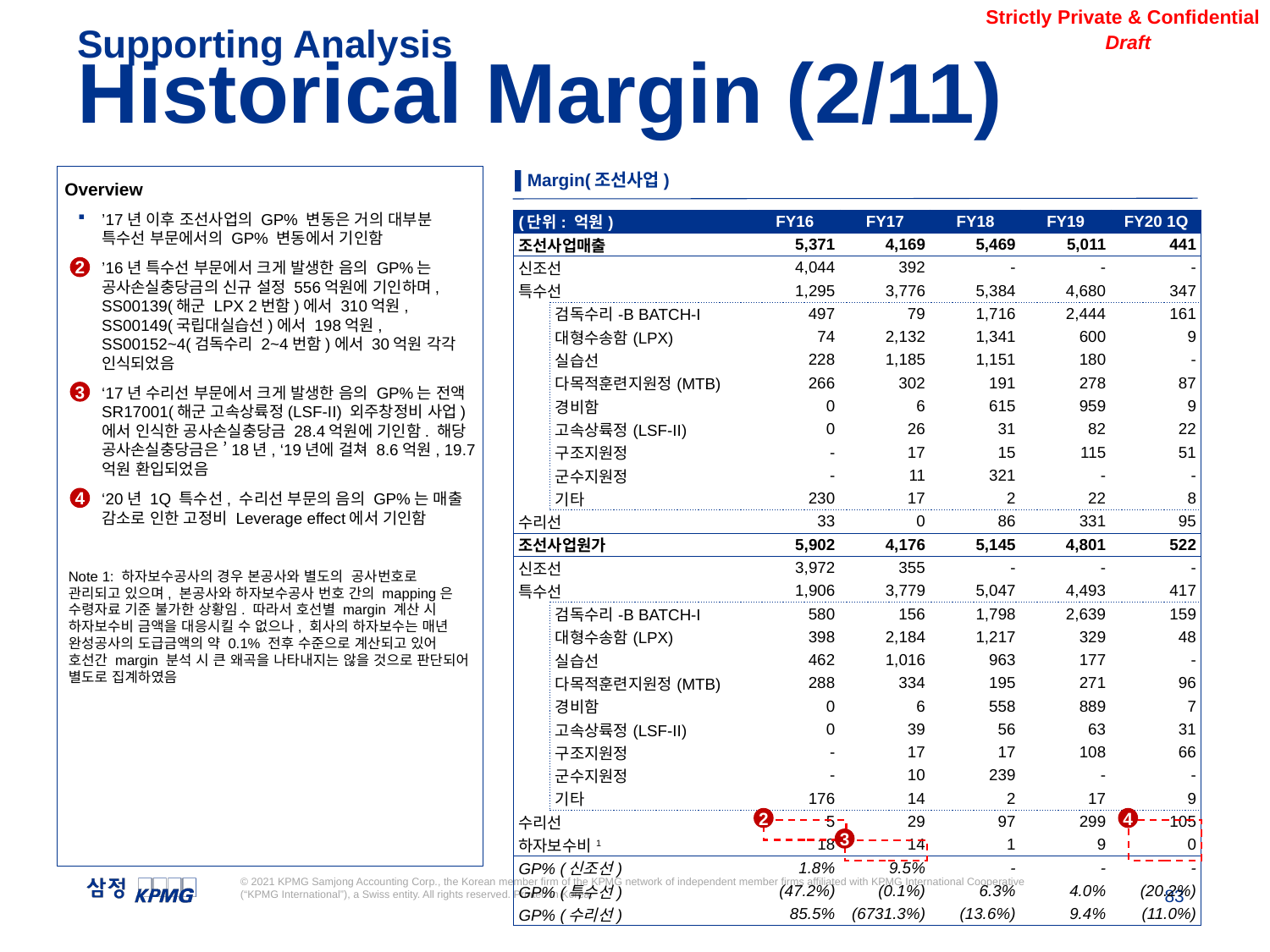

Supporting Analysis
Historical Margin (2/11)
▌Margin(조선사업)

Overview
’17년 이후 조선사업의 GP% 변동은 거의 대부분 특수선 부문에서의 GP% 변동에서 기인함
’16년 특수선 부문에서 크게 발생한 음의 GP%는 공사손실충당금의 신규 설정 556억원에 기인하며, SS00139(해군 LPX 2번함)에서 310억원, SS00149(국립대실습선)에서 198억원, SS00152~4(검독수리 2~4번함)에서 30억원 각각 인식되었음
‘17년 수리선 부문에서 크게 발생한 음의 GP%는 전액 SR17001(해군 고속상륙정(LSF-II) 외주창정비 사업)에서 인식한 공사손실충당금 28.4억원에 기인함. 해당 공사손실충당금은 ’18년, ‘19년에 걸쳐 8.6억원, 19.7억원 환입되었음
‘20년 1Q 특수선, 수리선 부문의 음의 GP%는 매출 감소로 인한 고정비 Leverage effect에서 기인함

| (단위: 억원) |  | FY16 | FY17 | FY18 | FY19 | FY20 1Q |
| --- | --- | --- | --- | --- | --- | --- |
| 조선사업매출 |  | 5,371 | 4,169 | 5,469 | 5,011 | 441 |
| 신조선 |  | 4,044 | 392 | - | - | - |
| 특수선 |  | 1,295 | 3,776 | 5,384 | 4,680 | 347 |
|  | 검독수리-B BATCH-I | 497 | 79 | 1,716 | 2,444 | 161 |
|  | 대형수송함(LPX) | 74 | 2,132 | 1,341 | 600 | 9 |
|  | 실습선 | 228 | 1,185 | 1,151 | 180 | - |
|  | 다목적훈련지원정(MTB) | 266 | 302 | 191 | 278 | 87 |
|  | 경비함 | 0 | 6 | 615 | 959 | 9 |
|  | 고속상륙정(LSF-II) | 0 | 26 | 31 | 82 | 22 |
|  | 구조지원정 | - | 17 | 15 | 115 | 51 |
|  | 군수지원정 | - | 11 | 321 | - | - |
|  | 기타 | 230 | 17 | 2 | 22 | 8 |
| 수리선 |  | 33 | 0 | 86 | 331 | 95 |
| 조선사업원가 |  | 5,902 | 4,176 | 5,145 | 4,801 | 522 |
| 신조선 |  | 3,972 | 355 | - | - | - |
| 특수선 |  | 1,906 | 3,779 | 5,047 | 4,493 | 417 |
|  | 검독수리-B BATCH-I | 580 | 156 | 1,798 | 2,639 | 159 |
|  | 대형수송함(LPX) | 398 | 2,184 | 1,217 | 329 | 48 |
|  | 실습선 | 462 | 1,016 | 963 | 177 | - |
|  | 다목적훈련지원정(MTB) | 288 | 334 | 195 | 271 | 96 |
|  | 경비함 | 0 | 6 | 558 | 889 | 7 |
|  | 고속상륙정(LSF-II) | 0 | 39 | 56 | 63 | 31 |
|  | 구조지원정 | - | 17 | 17 | 108 | 66 |
|  | 군수지원정 | - | 10 | 239 | - | - |
|  | 기타 | 176 | 14 | 2 | 17 | 9 |
| 수리선 |  | 5 | 29 | 97 | 299 | 105 |
| 하자보수비1 |  | 18 | 14 | 1 | 9 | 0 |
| GP% (신조선) |  | 1.8% | 9.5% | - | - | - |
| GP% (특수선) |  | (47.2%) | (0.1%) | 6.3% | 4.0% | (20.2%) |
| GP% (수리선) |  | 85.5% | (6731.3%) | (13.6%) | 9.4% | (11.0%) |
2
3
4
Note 1: 하자보수공사의 경우 본공사와 별도의  공사번호로 관리되고 있으며, 본공사와 하자보수공사 번호 간의 mapping은 수령자료 기준 불가한 상황임. 따라서 호선별 margin 계산 시 하자보수비 금액을 대응시킬 수 없으나, 회사의 하자보수는 매년 완성공사의 도급금액의 약 0.1% 전후 수준으로 계산되고 있어 호선간 margin 분석 시 큰 왜곡을 나타내지는 않을 것으로 판단되어 별도로 집계하였음
2
4

3